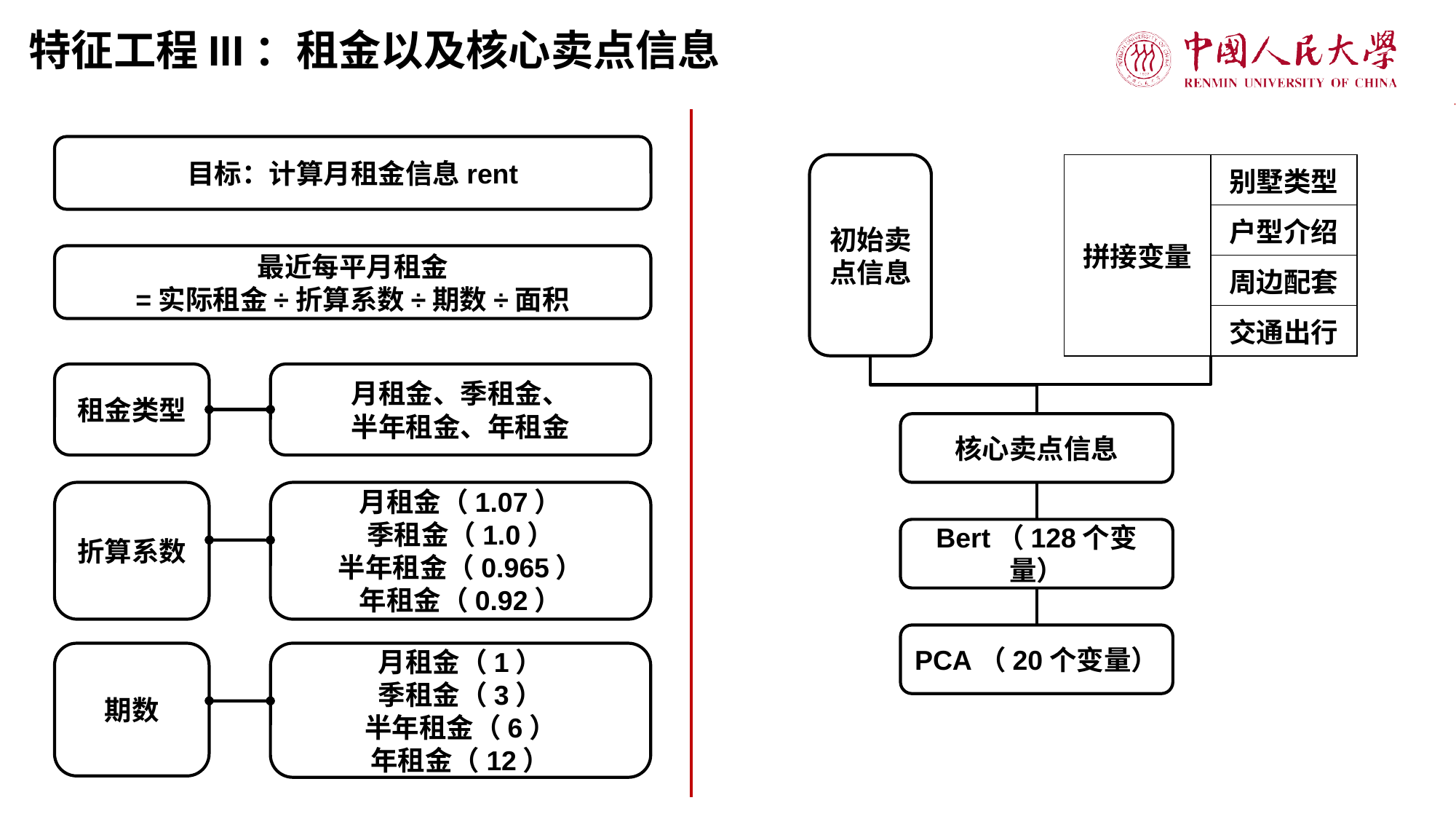

特征工程III：租金以及核心卖点信息

目标：计算月租金信息rent
初始卖点信息
| 拼接变量 | 别墅类型 |
| --- | --- |
|  | 户型介绍 |
|  | 周边配套 |
|  | 交通出行 |
最近每平月租金
=实际租金÷折算系数÷期数÷面积
租金类型
月租金、季租金、
半年租金、年租金
核心卖点信息
折算系数
月租金（1.07）
季租金（1.0）
半年租金（0.965）
年租金（0.92）
Bert（128个变量）
PCA（20个变量）
期数
月租金（1）
季租金（3）
半年租金（6）
年租金（12）